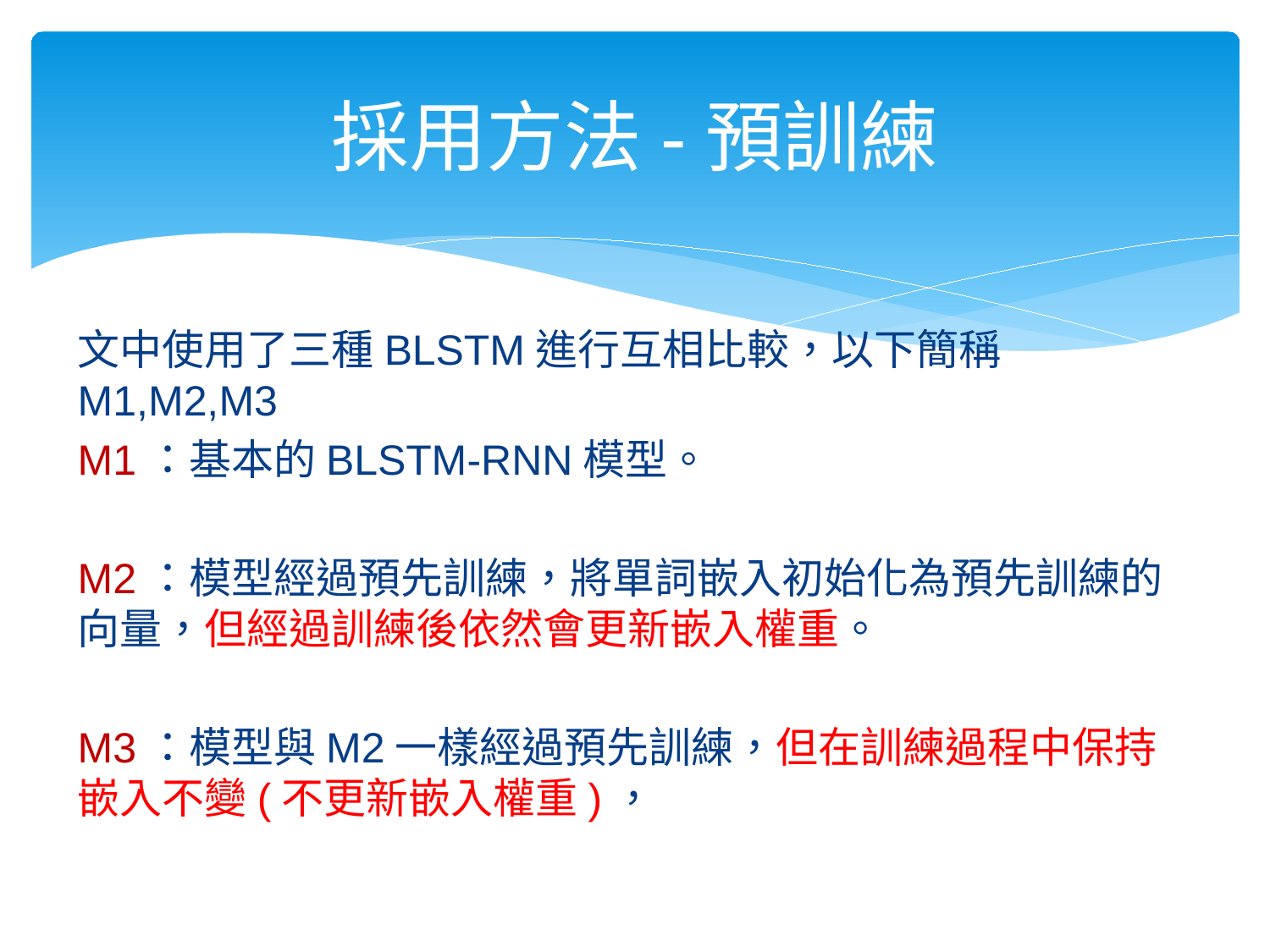

# 採用方法-預訓練
文中使用了三種BLSTM進行互相比較，以下簡稱M1,M2,M3
M1：基本的BLSTM-RNN模型。

M2：模型經過預先訓練，將單詞嵌入初始化為預先訓練的向量，但經過訓練後依然會更新嵌入權重。

M3：模型與M2一樣經過預先訓練，但在訓練過程中保持嵌入不變(不更新嵌入權重)，